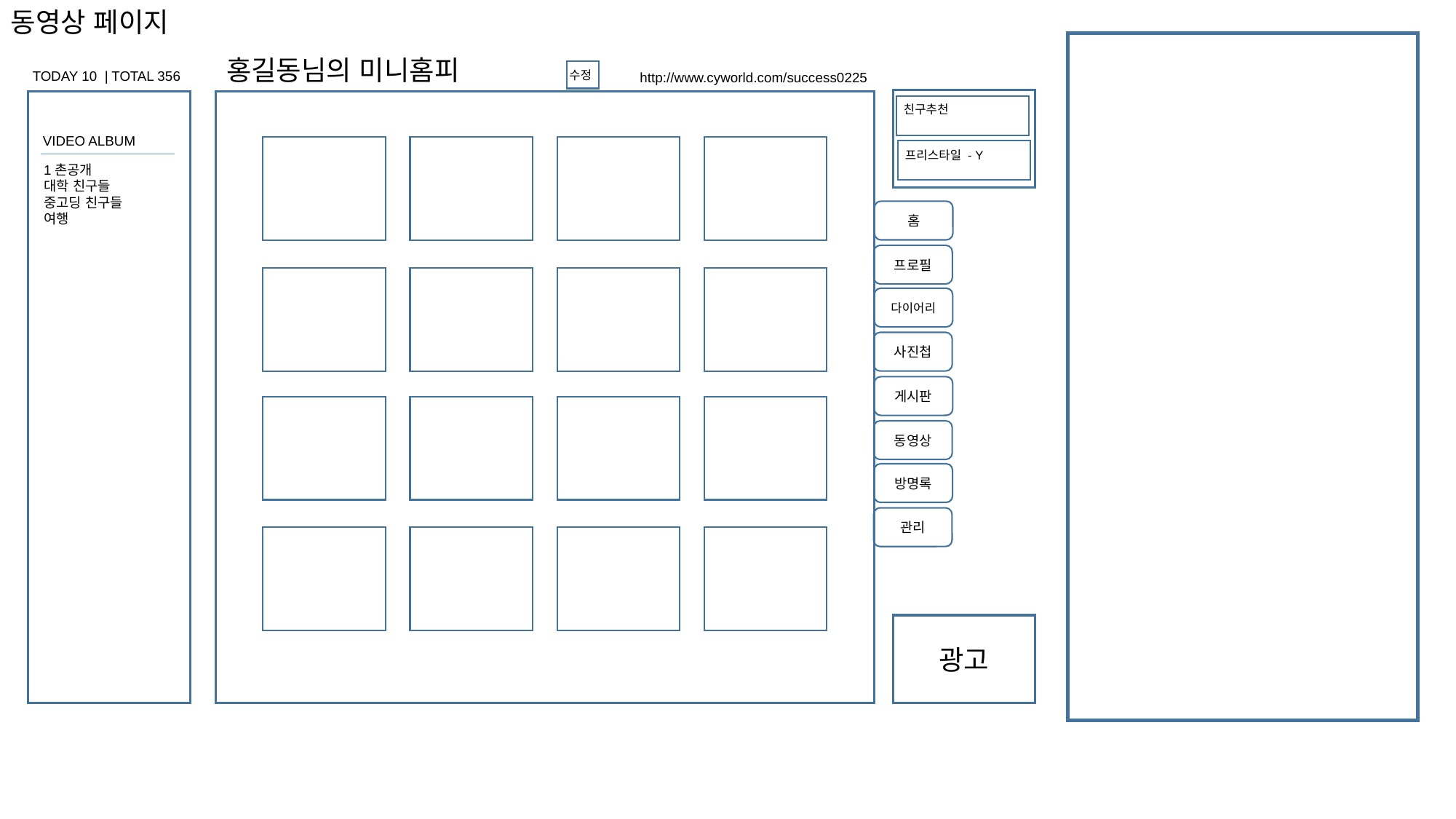

동영상 페이지

홍길동님의 미니홈피

TODAY 10  | TOTAL 356
수정
http://www.cyworld.com/success0225

친구추천
VIDEO ALBUM

프리스타일 - Y
1촌공개
대학 친구들
중고딩 친구들
여행
홈
프로필

다이어리
사진첩
게시판

동영상
방명록
관리

광고